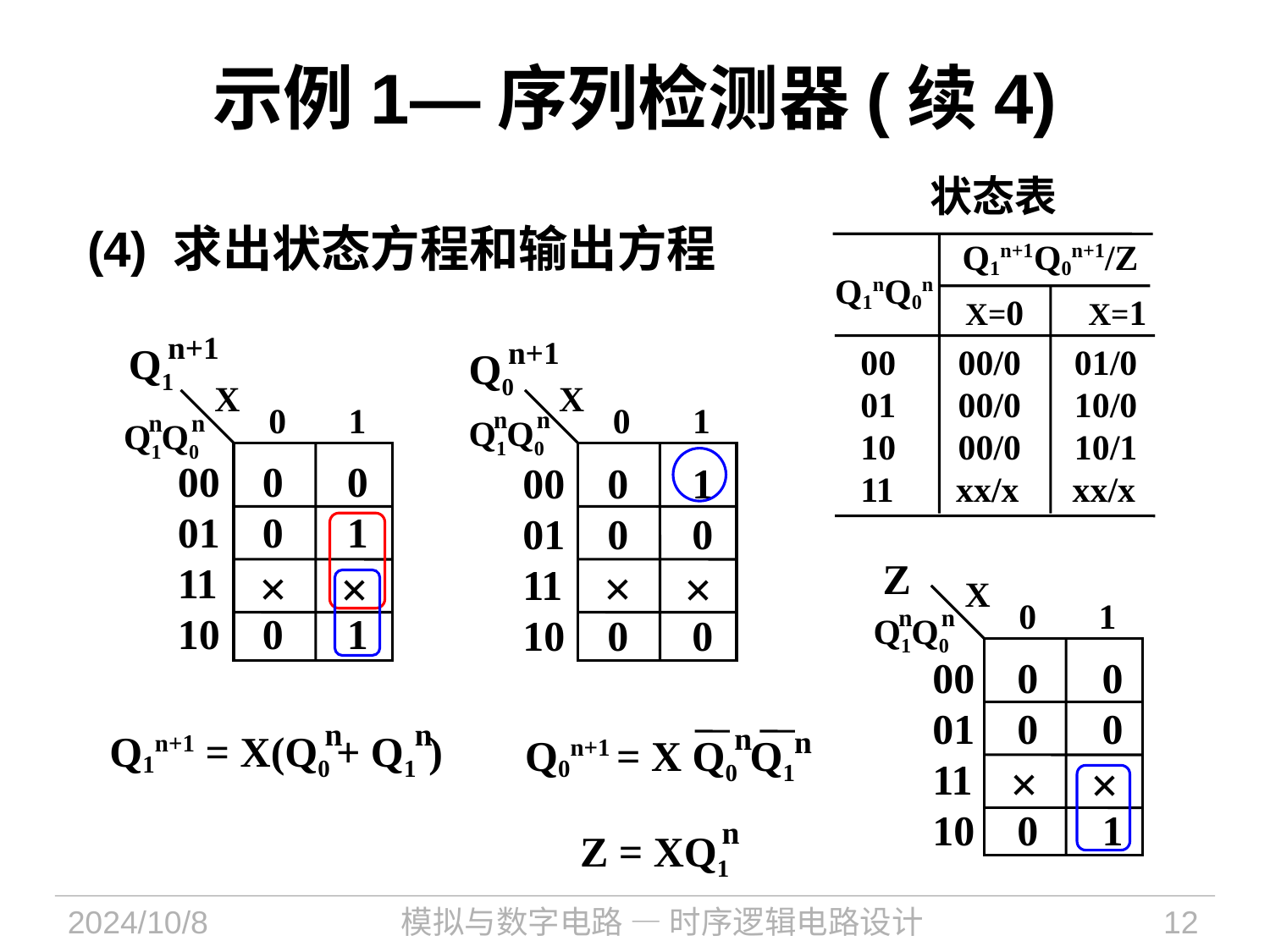

# 示例1—序列检测器(续4)
状态表
(4) 求出状态方程和输出方程
Q1n+1Q0n+1/Z

Q1nQ0n
 X=0        X=1

n+1
Q1
X

 0       1
n
n
Q1Q0

00    0      0
01    0      1
11
10    0      1

×
×

n+1
Q0
X

 0       1
n
n
Q1Q0

00    0      1
01    0      0
11
10    0      0

×
×

00       00/0      01/0
01       00/0      10/0
10       00/0      10/1
11       xx/x      xx/x

Z
X

 0       1
n
n
Q1Q0

00    0      0
01    0      0
11
10    0      1

×
×

n
n
Q1n+1 = X(Q0 + Q1  )
n
n
 Q0n+1 = X Q0  Q1

n
   Z = XQ1
2024/10/8
模拟与数字电路 — 时序逻辑电路设计
12